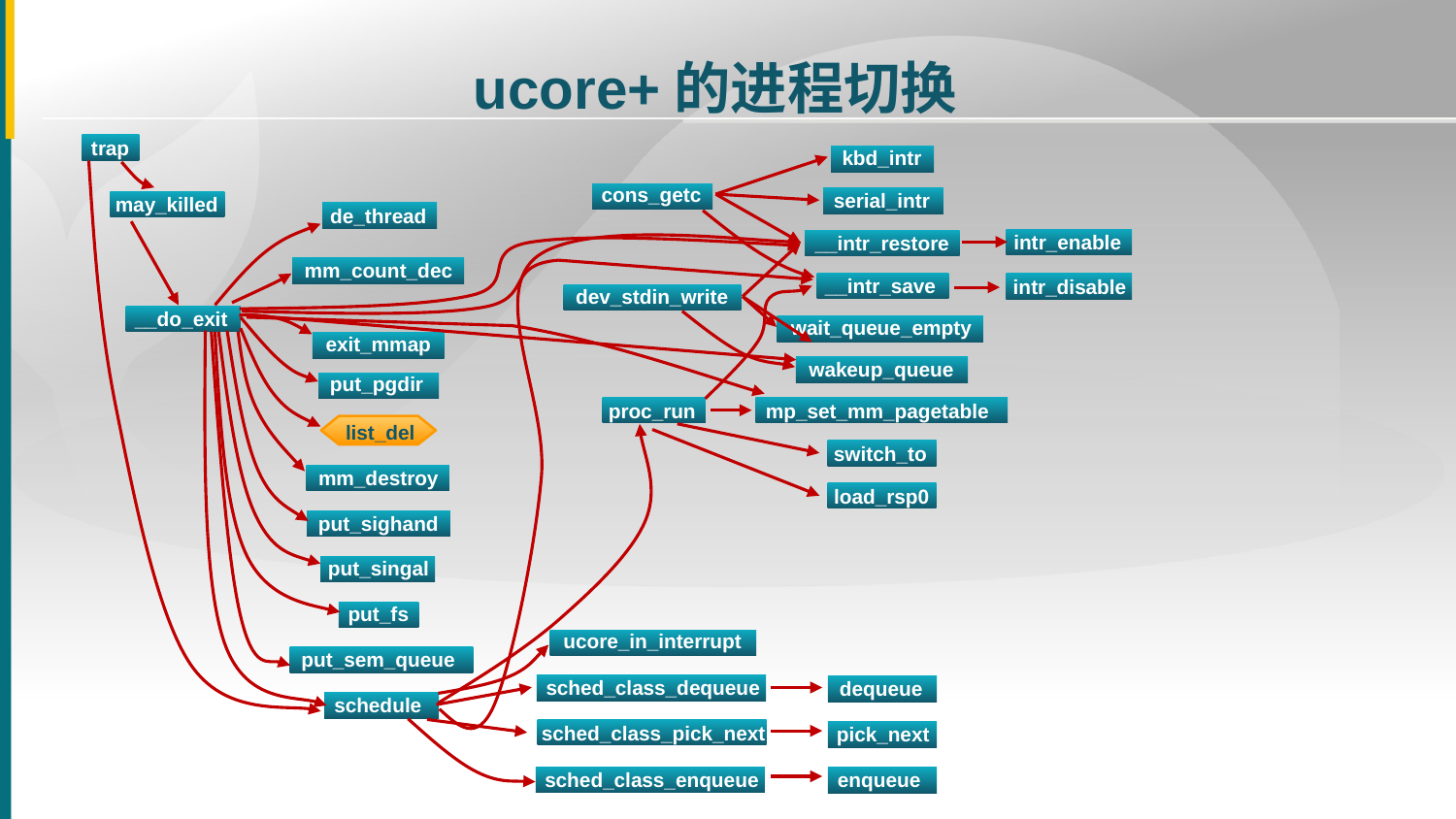

ucore+的进程切换
trap

kbd_intr

cons_getc

serial_intr

may_killed

de_thread

intr_enable

__intr_restore

mm_count_dec

__intr_save

intr_disable

dev_stdin_write

__do_exit

wait_queue_empty

exit_mmap

wakeup_queue

put_pgdir

proc_run

mp_set_mm_pagetable

list_del

switch_to

mm_destroy

load_rsp0

put_sighand

put_singal

put_fs

ucore_in_interrupt

sched_class_dequeue

sched_class_pick_next

sched_class_enqueue

put_sem_queue

dequeue

pick_next

enqueue

schedule